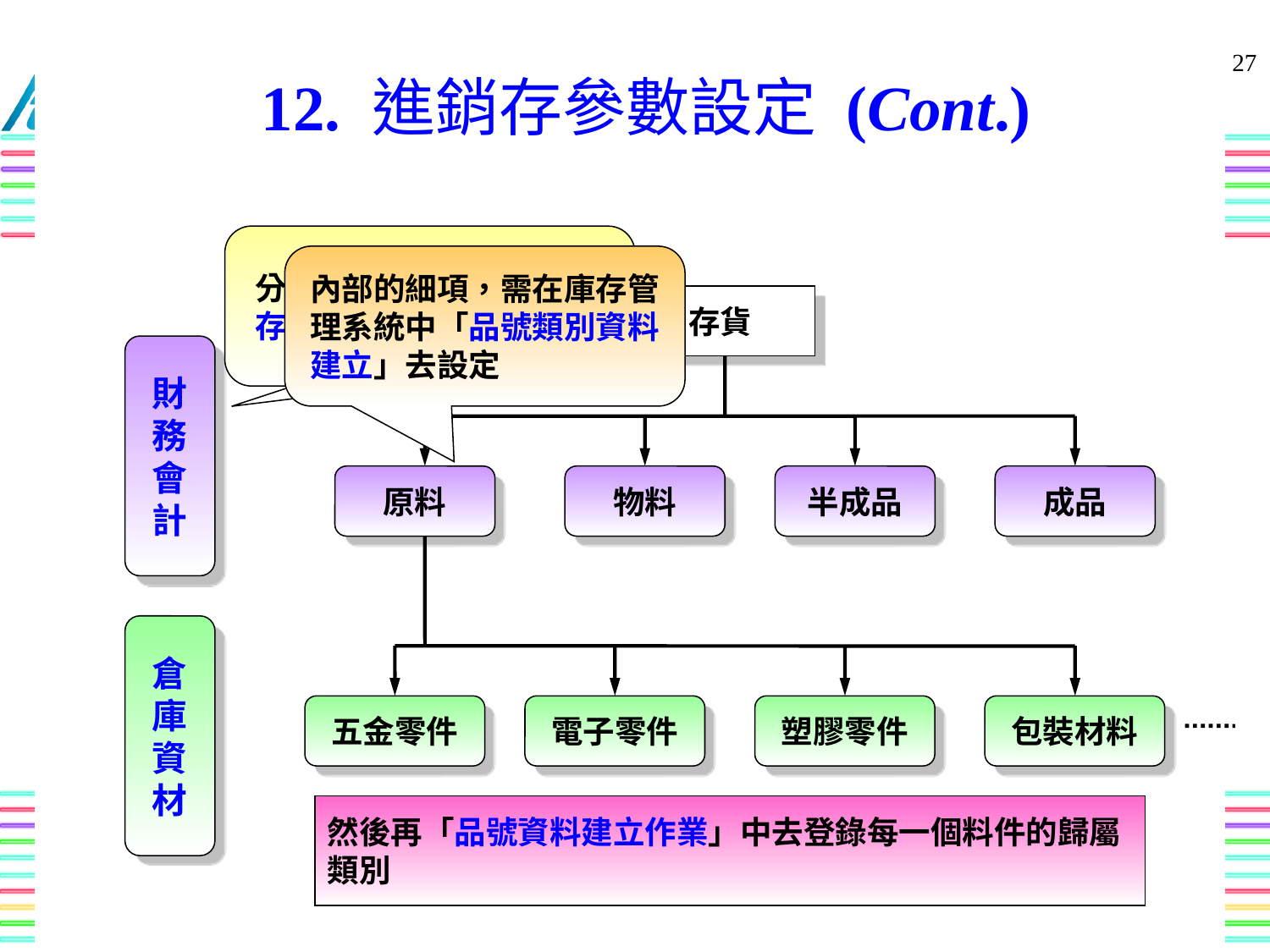

12. 進銷存參數設定 (Cont.)
27
分類方式，必須先在進銷存參數設定裡設定完成
內部的細項，需在庫存管理系統中「品號類別資料建立」去設定
存貨
財
務
會
計

原料
物料
半成品
成品

倉庫資材

五金零件
電子零件
塑膠零件
包裝材料

然後再「品號資料建立作業」中去登錄每一個料件的歸屬類別